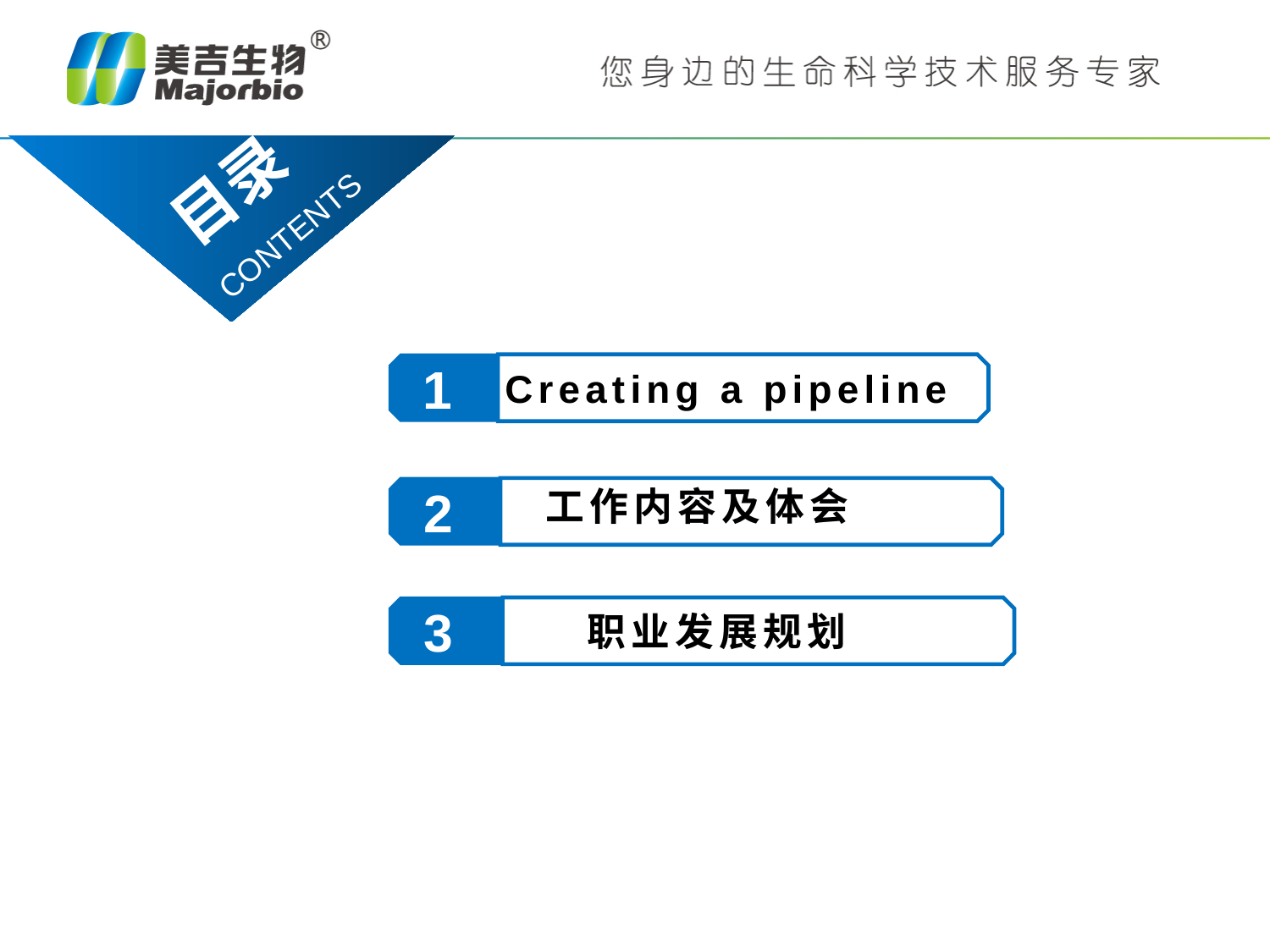

目录
CONTENTS

1

Creating a pipeline

2
工作内容及体会

3

职业发展规划